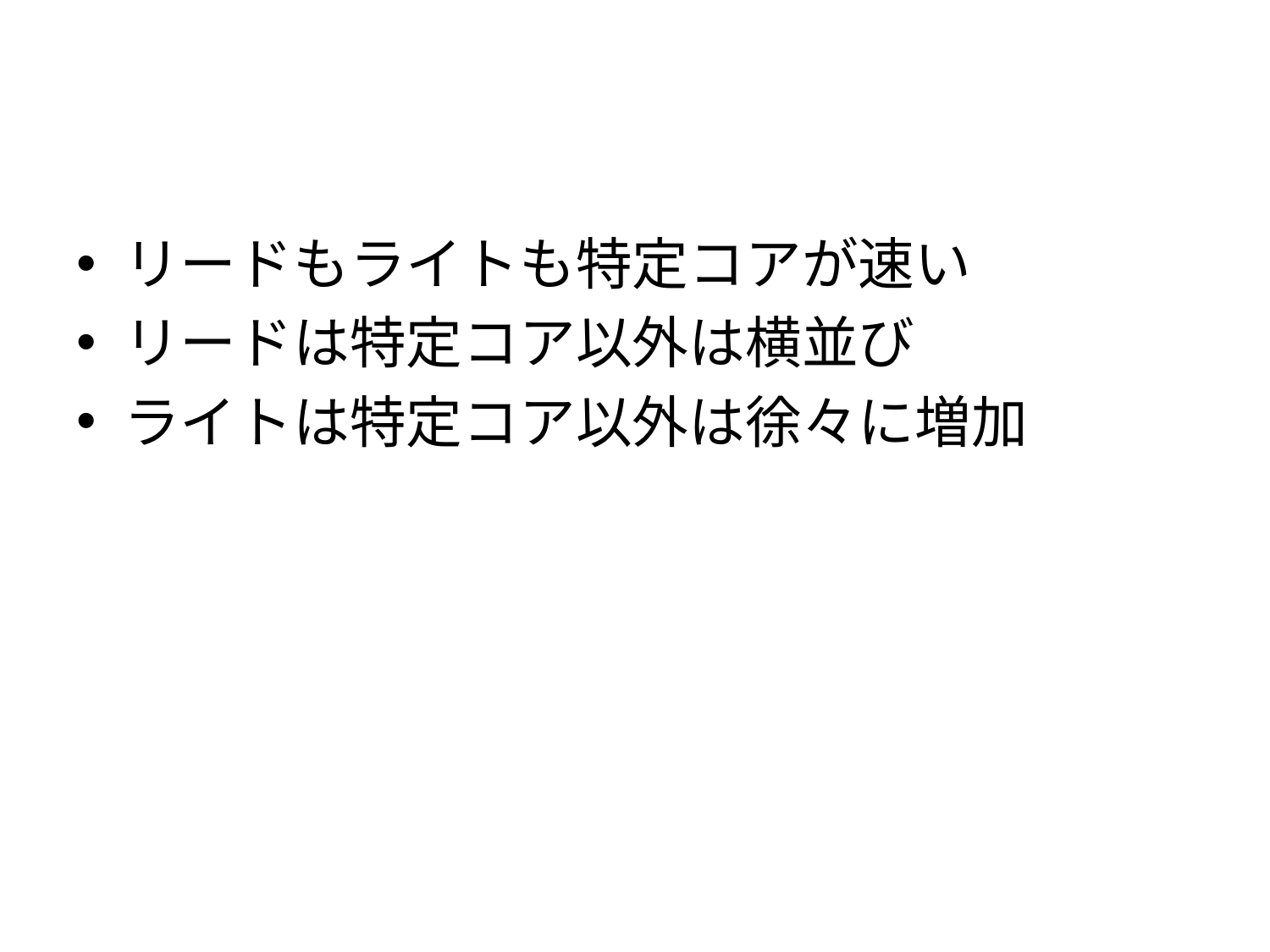

#
リードもライトも特定コアが速い
リードは特定コア以外は横並び
ライトは特定コア以外は徐々に増加